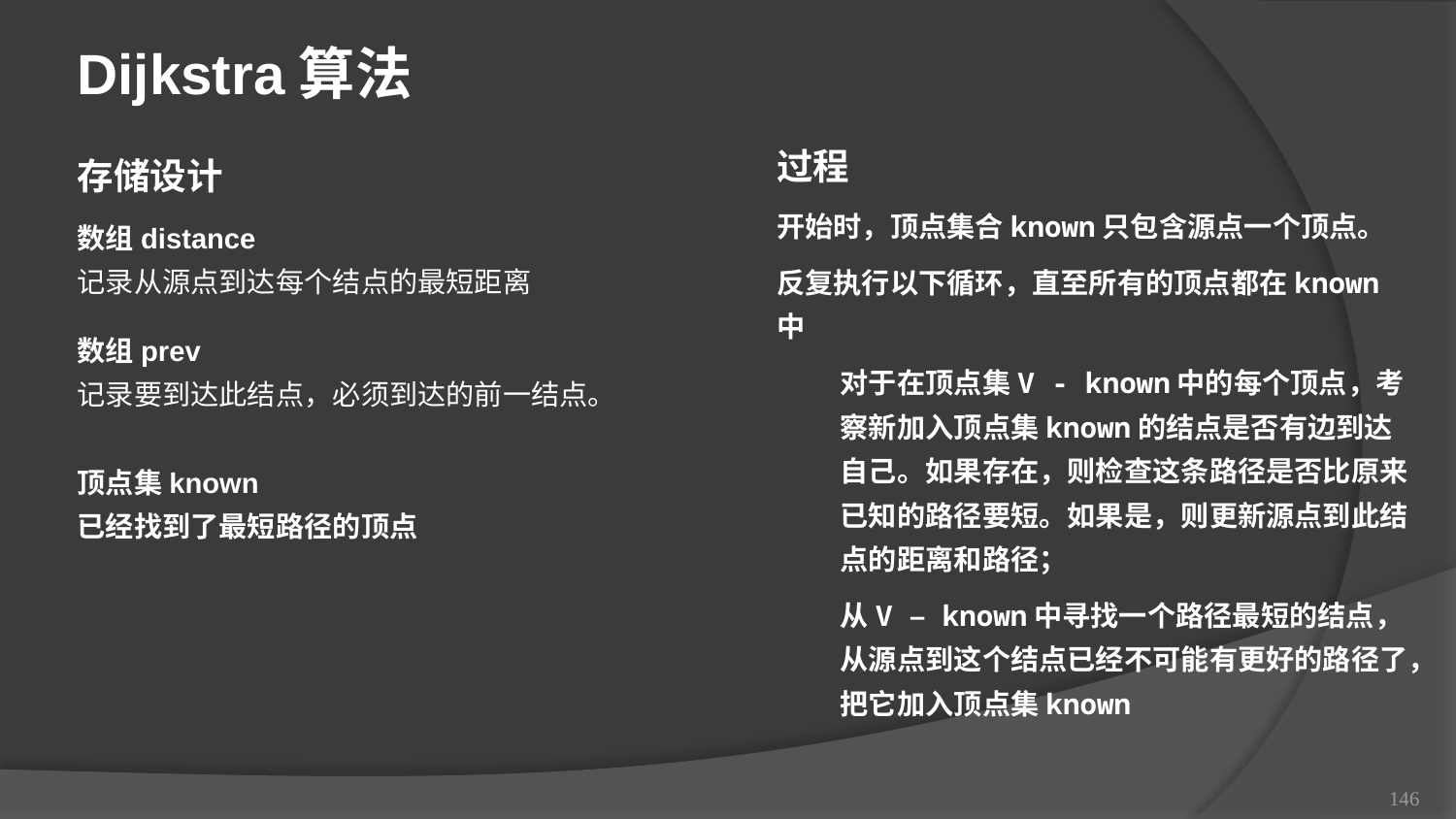

Dijkstra算法
过程
开始时，顶点集合known只包含源点一个顶点。
反复执行以下循环，直至所有的顶点都在known中
对于在顶点集V - known中的每个顶点，考察新加入顶点集known的结点是否有边到达自己。如果存在，则检查这条路径是否比原来已知的路径要短。如果是，则更新源点到此结点的距离和路径；
从V – known中寻找一个路径最短的结点，从源点到这个结点已经不可能有更好的路径了，把它加入顶点集known
存储设计
数组distance
记录从源点到达每个结点的最短距离
数组prev
记录要到达此结点，必须到达的前一结点。

顶点集known
已经找到了最短路径的顶点
146